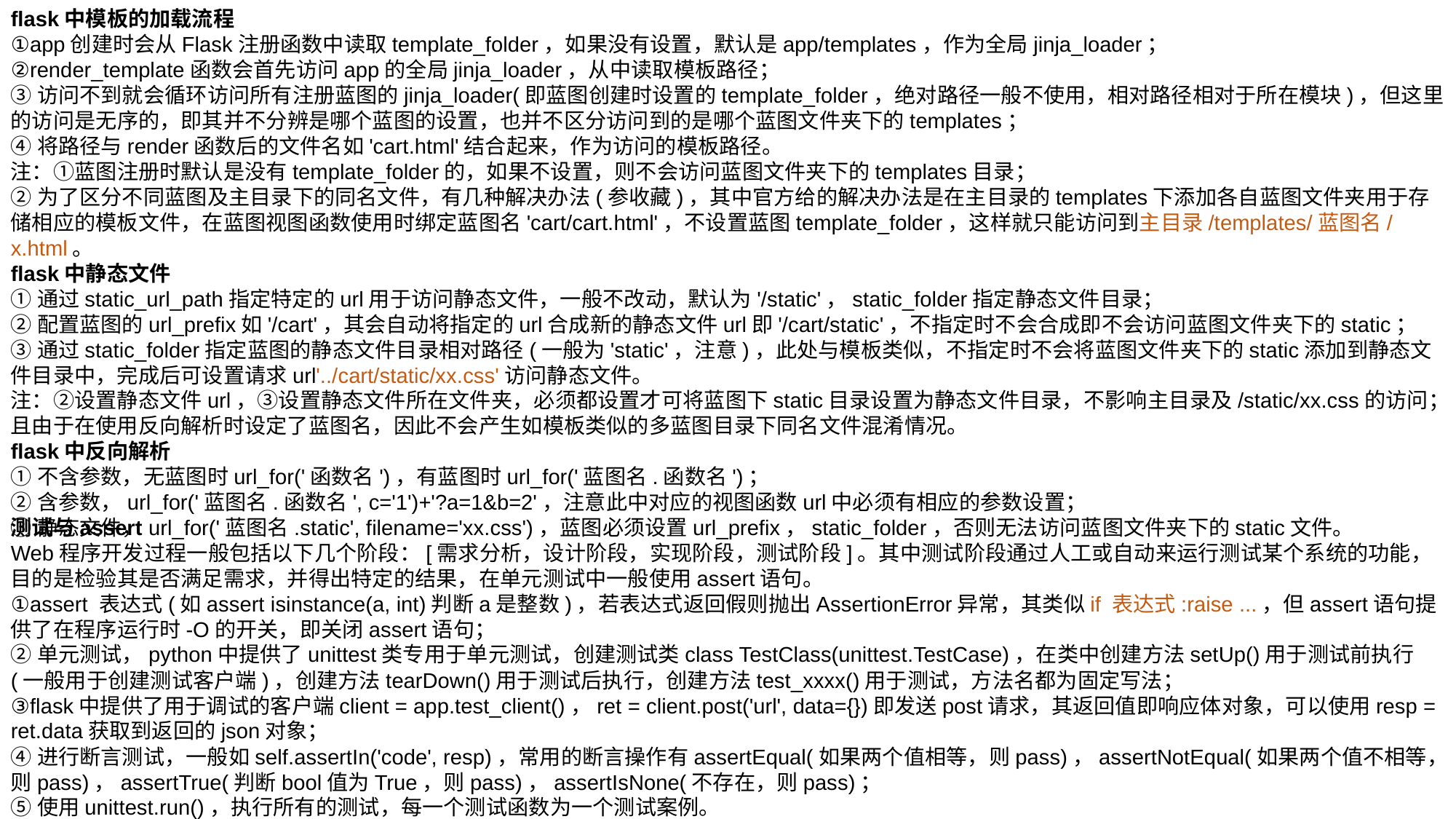

flask中模板的加载流程
①app创建时会从Flask注册函数中读取template_folder，如果没有设置，默认是app/templates，作为全局jinja_loader；
②render_template函数会首先访问app的全局jinja_loader，从中读取模板路径；
③访问不到就会循环访问所有注册蓝图的jinja_loader(即蓝图创建时设置的template_folder，绝对路径一般不使用，相对路径相对于所在模块)，但这里的访问是无序的，即其并不分辨是哪个蓝图的设置，也并不区分访问到的是哪个蓝图文件夹下的templates；
④将路径与render函数后的文件名如'cart.html'结合起来，作为访问的模板路径。
注：①蓝图注册时默认是没有template_folder的，如果不设置，则不会访问蓝图文件夹下的templates目录；
②为了区分不同蓝图及主目录下的同名文件，有几种解决办法(参收藏)，其中官方给的解决办法是在主目录的templates下添加各自蓝图文件夹用于存储相应的模板文件，在蓝图视图函数使用时绑定蓝图名'cart/cart.html'，不设置蓝图template_folder，这样就只能访问到主目录/templates/蓝图名/x.html。
flask中静态文件
①通过static_url_path指定特定的url用于访问静态文件，一般不改动，默认为'/static'，static_folder指定静态文件目录；
②配置蓝图的url_prefix如'/cart'，其会自动将指定的url合成新的静态文件url即'/cart/static'，不指定时不会合成即不会访问蓝图文件夹下的static；
③通过static_folder指定蓝图的静态文件目录相对路径(一般为'static'，注意)，此处与模板类似，不指定时不会将蓝图文件夹下的static添加到静态文件目录中，完成后可设置请求url'../cart/static/xx.css'访问静态文件。
注：②设置静态文件url，③设置静态文件所在文件夹，必须都设置才可将蓝图下static目录设置为静态文件目录，不影响主目录及/static/xx.css的访问；
且由于在使用反向解析时设定了蓝图名，因此不会产生如模板类似的多蓝图目录下同名文件混淆情况。
flask中反向解析
①不含参数，无蓝图时url_for('函数名')，有蓝图时url_for('蓝图名.函数名')；
②含参数，url_for('蓝图名.函数名', c='1')+'?a=1&b=2'，注意此中对应的视图函数url中必须有相应的参数设置；
③静态文件，url_for('蓝图名.static', filename='xx.css')，蓝图必须设置url_prefix，static_folder，否则无法访问蓝图文件夹下的static文件。
测试与assert
Web程序开发过程一般包括以下几个阶段：[需求分析，设计阶段，实现阶段，测试阶段]。其中测试阶段通过人工或自动来运行测试某个系统的功能，目的是检验其是否满足需求，并得出特定的结果，在单元测试中一般使用assert语句。
①assert 表达式(如assert isinstance(a, int)判断a是整数)，若表达式返回假则抛出AssertionError异常，其类似if 表达式:raise ...，但assert语句提供了在程序运行时-O的开关，即关闭assert语句；
②单元测试，python中提供了unittest类专用于单元测试，创建测试类class TestClass(unittest.TestCase)，在类中创建方法setUp()用于测试前执行(一般用于创建测试客户端)，创建方法tearDown()用于测试后执行，创建方法test_xxxx()用于测试，方法名都为固定写法；
③flask中提供了用于调试的客户端client = app.test_client()，ret = client.post('url', data={})即发送post请求，其返回值即响应体对象，可以使用resp = ret.data获取到返回的json对象；
④进行断言测试，一般如self.assertIn('code', resp)，常用的断言操作有assertEqual(如果两个值相等，则pass)，assertNotEqual(如果两个值不相等，则pass)，assertTrue(判断bool值为True，则pass)，assertIsNone(不存在，则pass)；
⑤使用unittest.run()，执行所有的测试，每一个测试函数为一个测试案例。